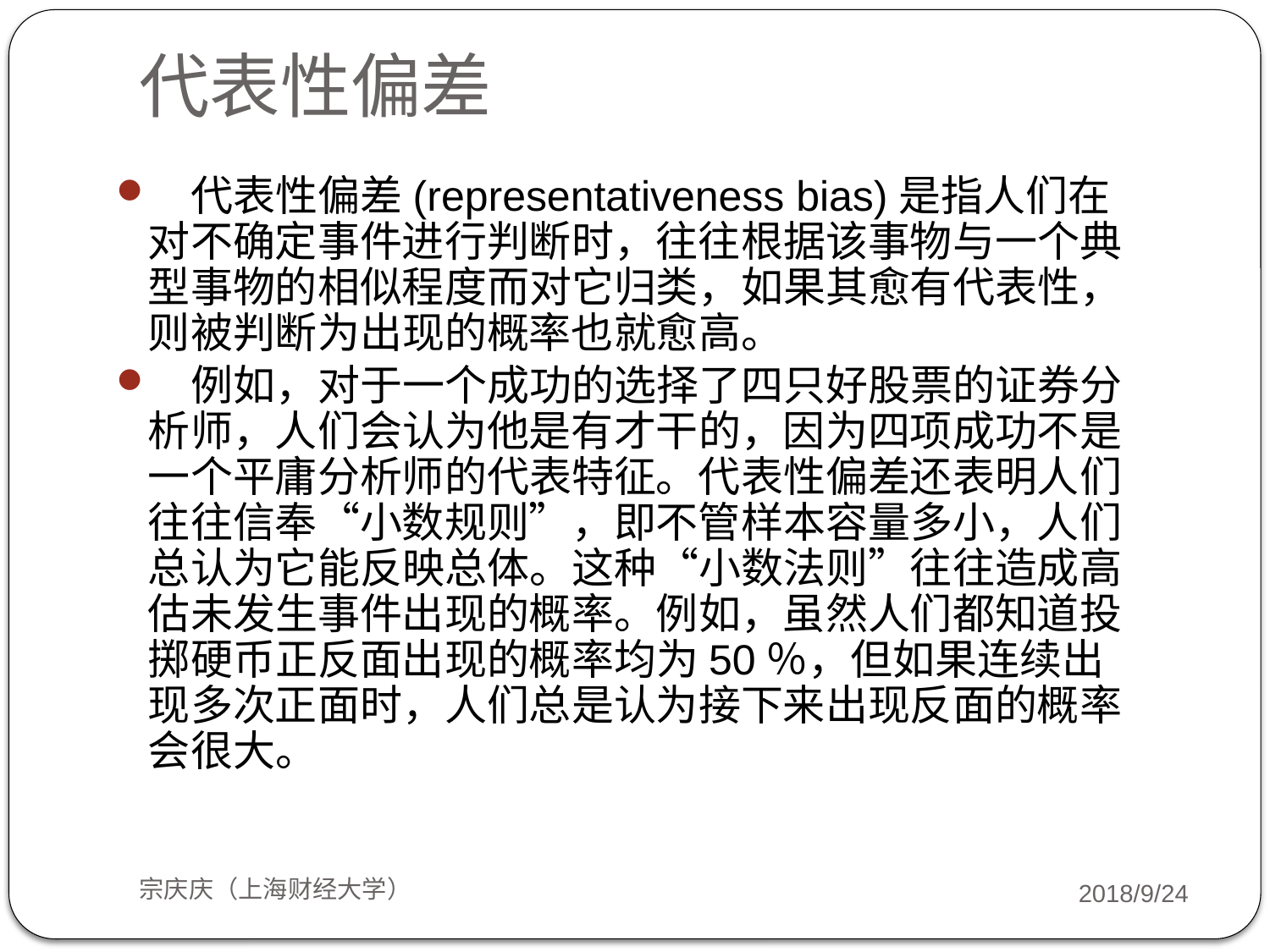

# 代表性偏差
   代表性偏差(representativeness bias)是指人们在对不确定事件进行判断时，往往根据该事物与一个典型事物的相似程度而对它归类，如果其愈有代表性，则被判断为出现的概率也就愈高。
   例如，对于一个成功的选择了四只好股票的证券分析师，人们会认为他是有才干的，因为四项成功不是一个平庸分析师的代表特征。代表性偏差还表明人们往往信奉“小数规则”，即不管样本容量多小，人们总认为它能反映总体。这种“小数法则”往往造成高估未发生事件出现的概率。例如，虽然人们都知道投掷硬币正反面出现的概率均为50％，但如果连续出现多次正面时，人们总是认为接下来出现反面的概率会很大。
宗庆庆（上海财经大学）
2018/9/24